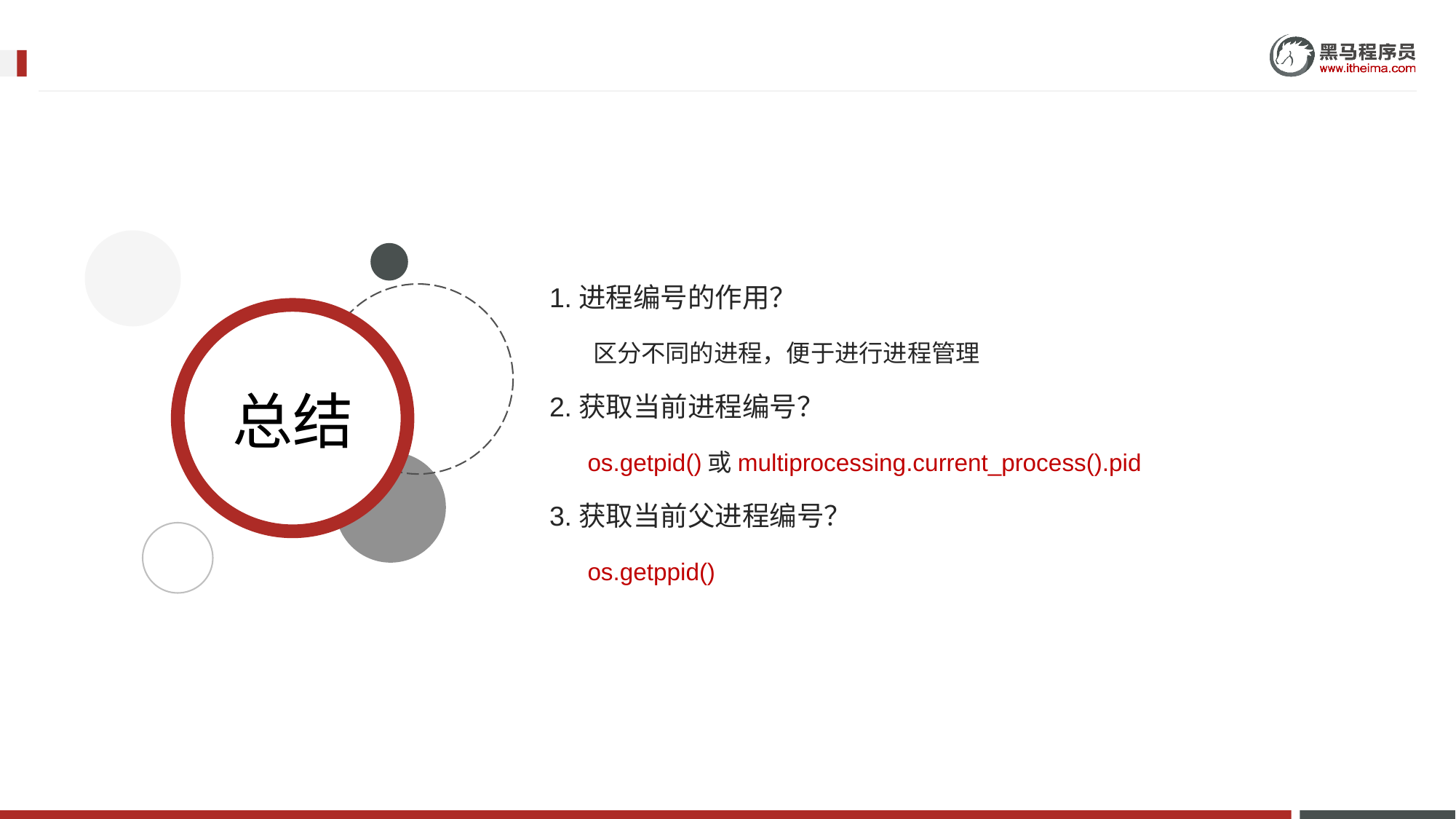

1.进程编号的作用？
      区分不同的进程，便于进行进程管理
2.获取当前进程编号？
     os.getpid()或multiprocessing.current_process().pid
3.获取当前父进程编号？
     os.getppid()